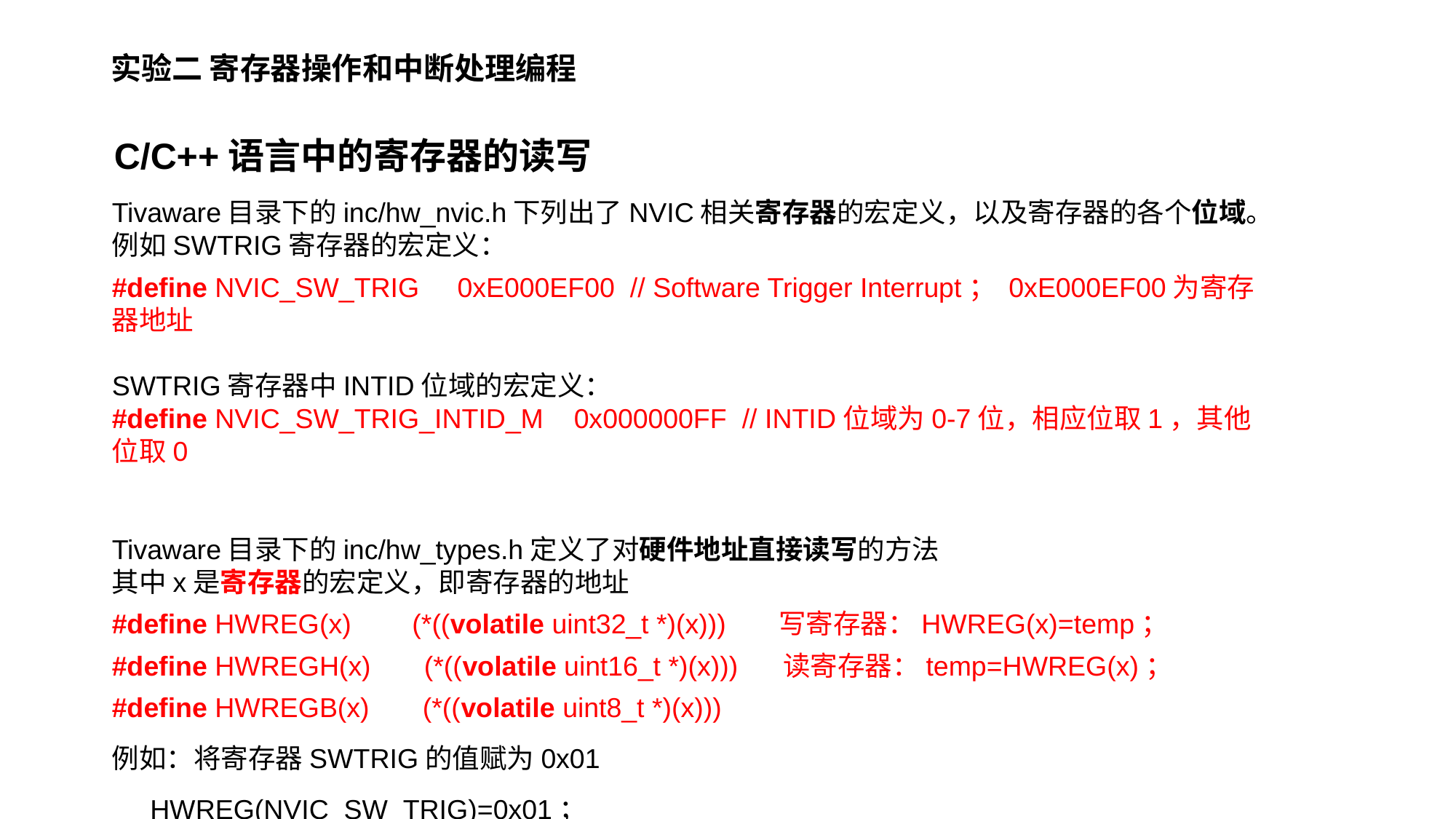

# 实验二 寄存器操作和中断处理编程
C/C++语言中的寄存器的读写
Tivaware目录下的inc/hw_nvic.h下列出了NVIC相关寄存器的宏定义，以及寄存器的各个位域。例如SWTRIG寄存器的宏定义：
#define NVIC_SW_TRIG     0xE000EF00  // Software Trigger Interrupt； 0xE000EF00为寄存器地址

SWTRIG寄存器中INTID位域的宏定义：
#define NVIC_SW_TRIG_INTID_M    0x000000FF  // INTID位域为0-7位，相应位取1，其他位取0

Tivaware目录下的inc/hw_types.h定义了对硬件地址直接读写的方法
其中x是寄存器的宏定义，即寄存器的地址
#define HWREG(x)        (*((volatile uint32_t *)(x)))      写寄存器：HWREG(x)=temp；
#define HWREGH(x)       (*((volatile uint16_t *)(x)))     读寄存器：temp=HWREG(x)；
#define HWREGB(x)       (*((volatile uint8_t *)(x)))
例如：将寄存器SWTRIG的值赋为0x01
     HWREG(NVIC_SW_TRIG)=0x01；